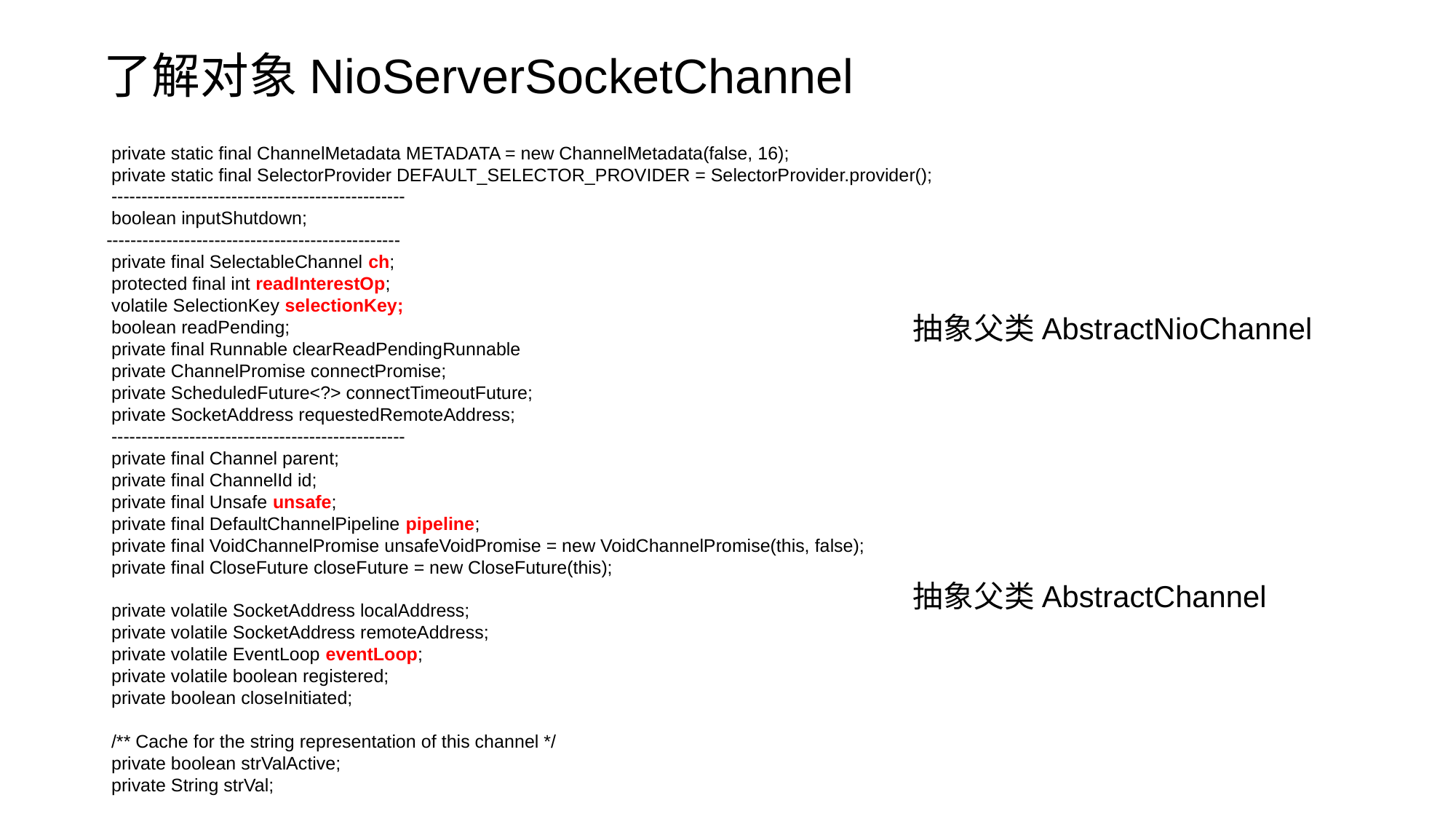

# 了解对象NioServerSocketChannel
    private static final ChannelMetadata METADATA = new ChannelMetadata(false, 16);
    private static final SelectorProvider DEFAULT_SELECTOR_PROVIDER = SelectorProvider.provider();
    -------------------------------------------------
    boolean inputShutdown;
   -------------------------------------------------
    private final SelectableChannel ch;
    protected final int readInterestOp;
    volatile SelectionKey selectionKey;
    boolean readPending;
    private final Runnable clearReadPendingRunnable
    private ChannelPromise connectPromise;
    private ScheduledFuture<?> connectTimeoutFuture;
    private SocketAddress requestedRemoteAddress;
    -------------------------------------------------
    private final Channel parent;
    private final ChannelId id;
    private final Unsafe unsafe;
    private final DefaultChannelPipeline pipeline;
    private final VoidChannelPromise unsafeVoidPromise = new VoidChannelPromise(this, false);
    private final CloseFuture closeFuture = new CloseFuture(this);

    private volatile SocketAddress localAddress;
    private volatile SocketAddress remoteAddress;
    private volatile EventLoop eventLoop;
    private volatile boolean registered;
    private boolean closeInitiated;

    /** Cache for the string representation of this channel */
    private boolean strValActive;
    private String strVal;
抽象父类AbstractNioChannel
抽象父类AbstractChannel